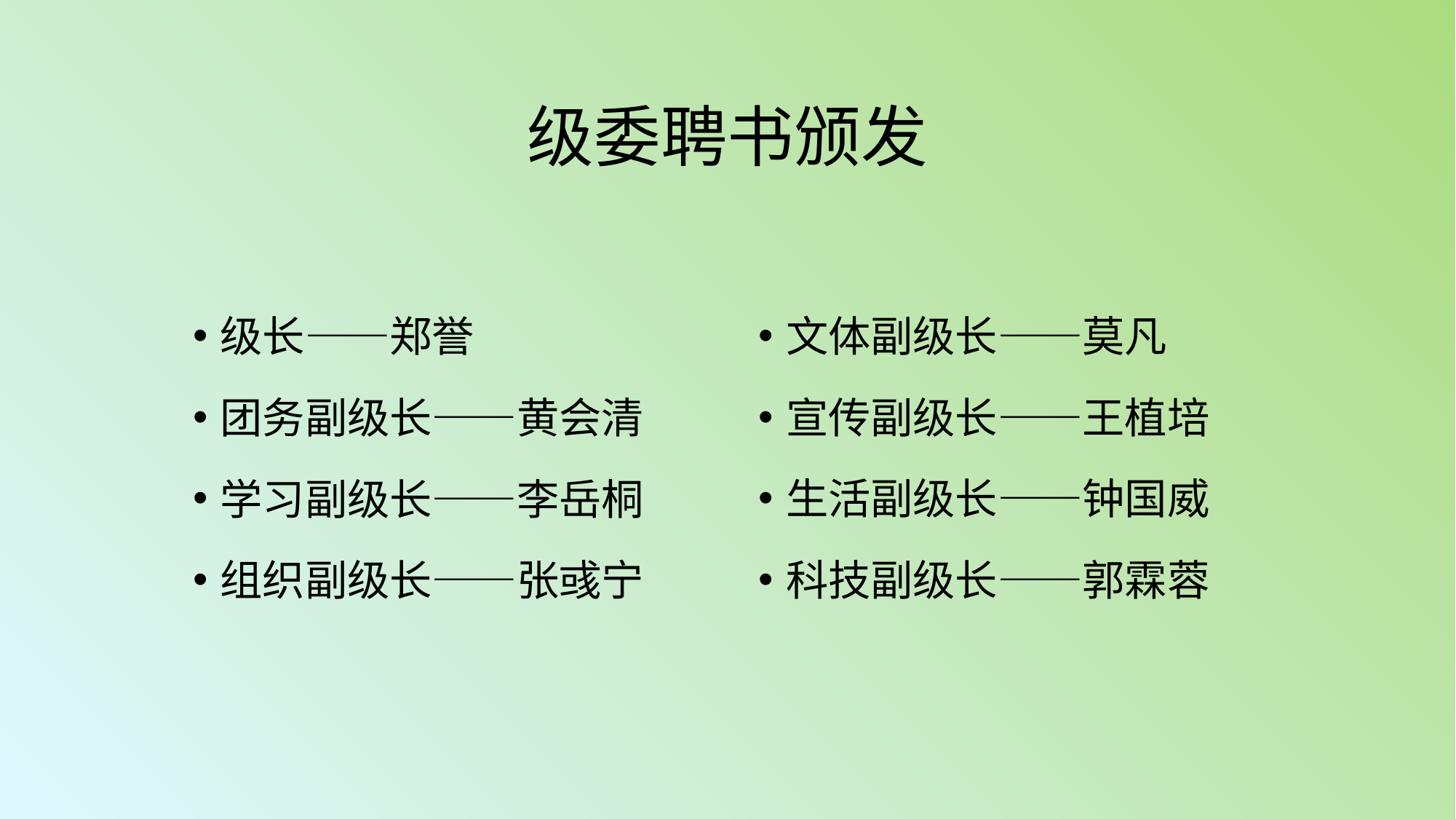

# 级委聘书颁发
级长——郑誉
团务副级长——黄会清
学习副级长——李岳桐
组织副级长——张彧宁
文体副级长——莫凡
宣传副级长——王植培
生活副级长——钟国威
科技副级长——郭霖蓉